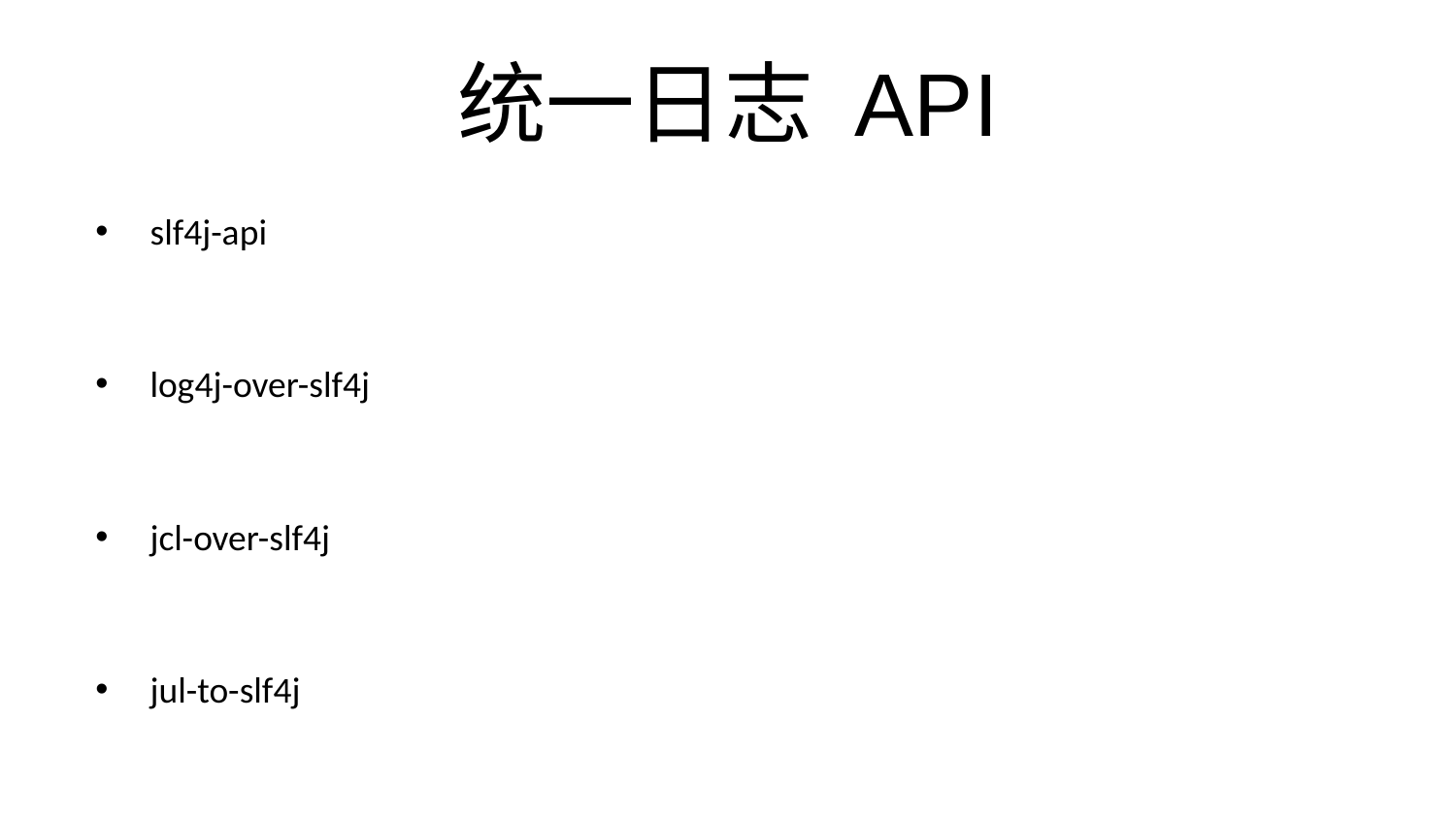

# 统一日志 API
slf4j-api

log4j-over-slf4j

jcl-over-slf4j

jul-to-slf4j